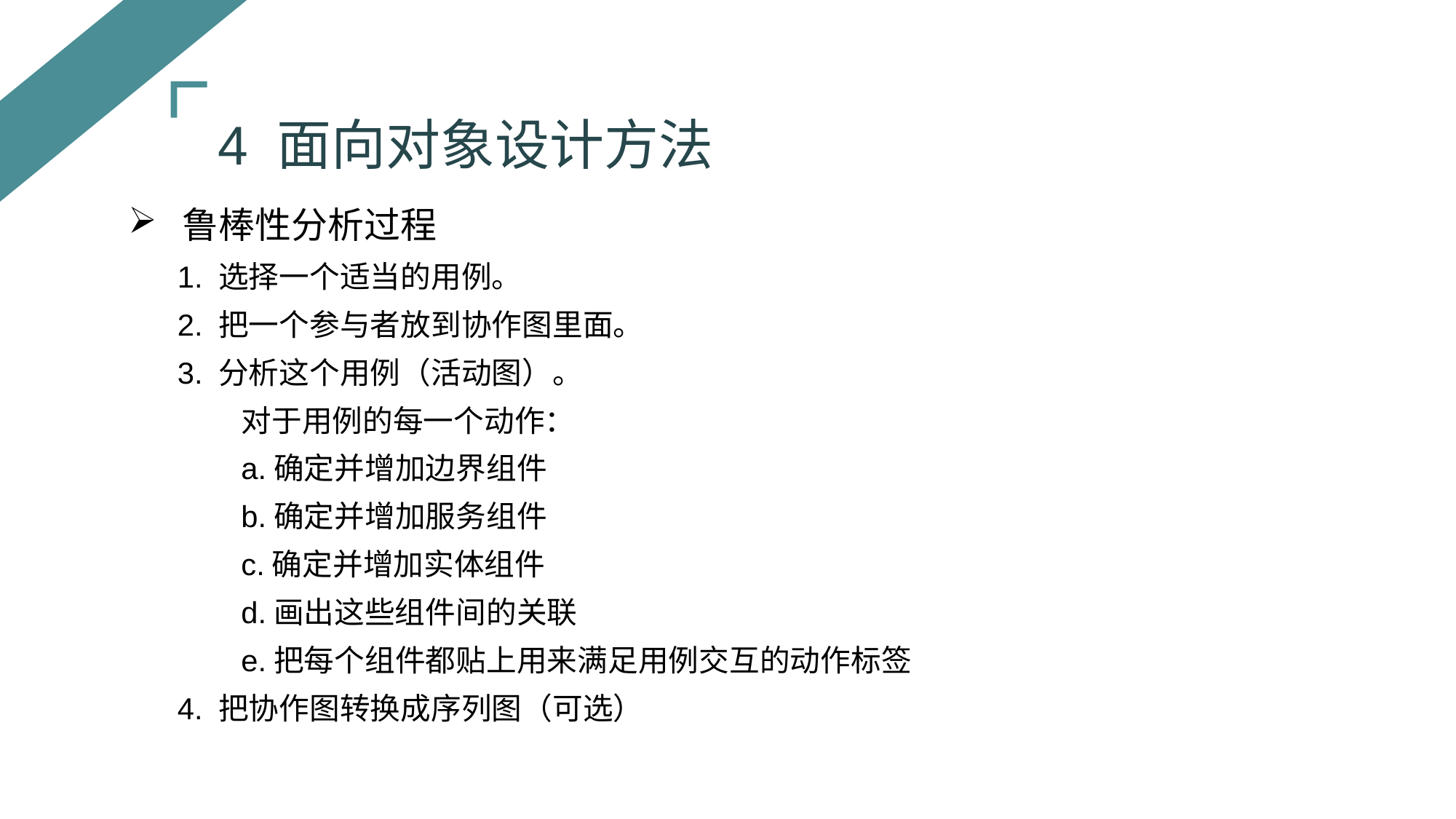

4 面向对象设计方法
  鲁棒性分析过程
1. 选择一个适当的用例。
2. 把一个参与者放到协作图里面。
3. 分析这个用例（活动图）。
	对于用例的每一个动作：
	a.确定并增加边界组件
	b.确定并增加服务组件
	c.确定并增加实体组件
	d.画出这些组件间的关联
	e.把每个组件都贴上用来满足用例交互的动作标签
4. 把协作图转换成序列图（可选）